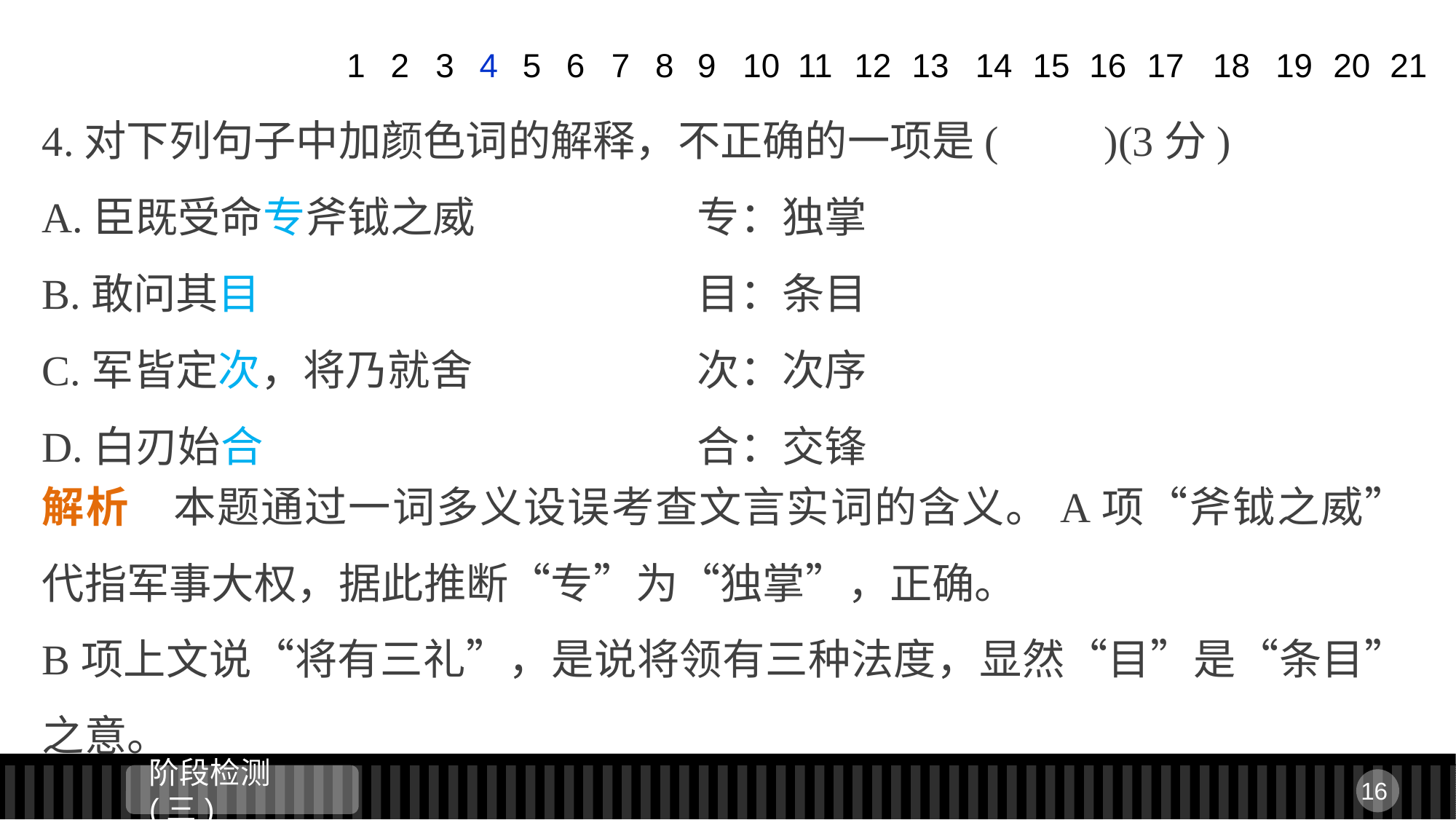

1
2
3
4
5
6
7
8
9
11
12
13
14
15
16
17
18
19
20
21
10
4.对下列句子中加颜色词的解释，不正确的一项是(　　)(3分)
A.臣既受命专斧钺之威			专：独掌
B.敢问其目  				目：条目
C.军皆定次，将乃就舍  		次：次序
D.白刃始合  				合：交锋
解析　本题通过一词多义设误考查文言实词的含义。A项“斧钺之威”代指军事大权，据此推断“专”为“独掌”，正确。
B项上文说“将有三礼”，是说将领有三种法度，显然“目”是“条目”之意。